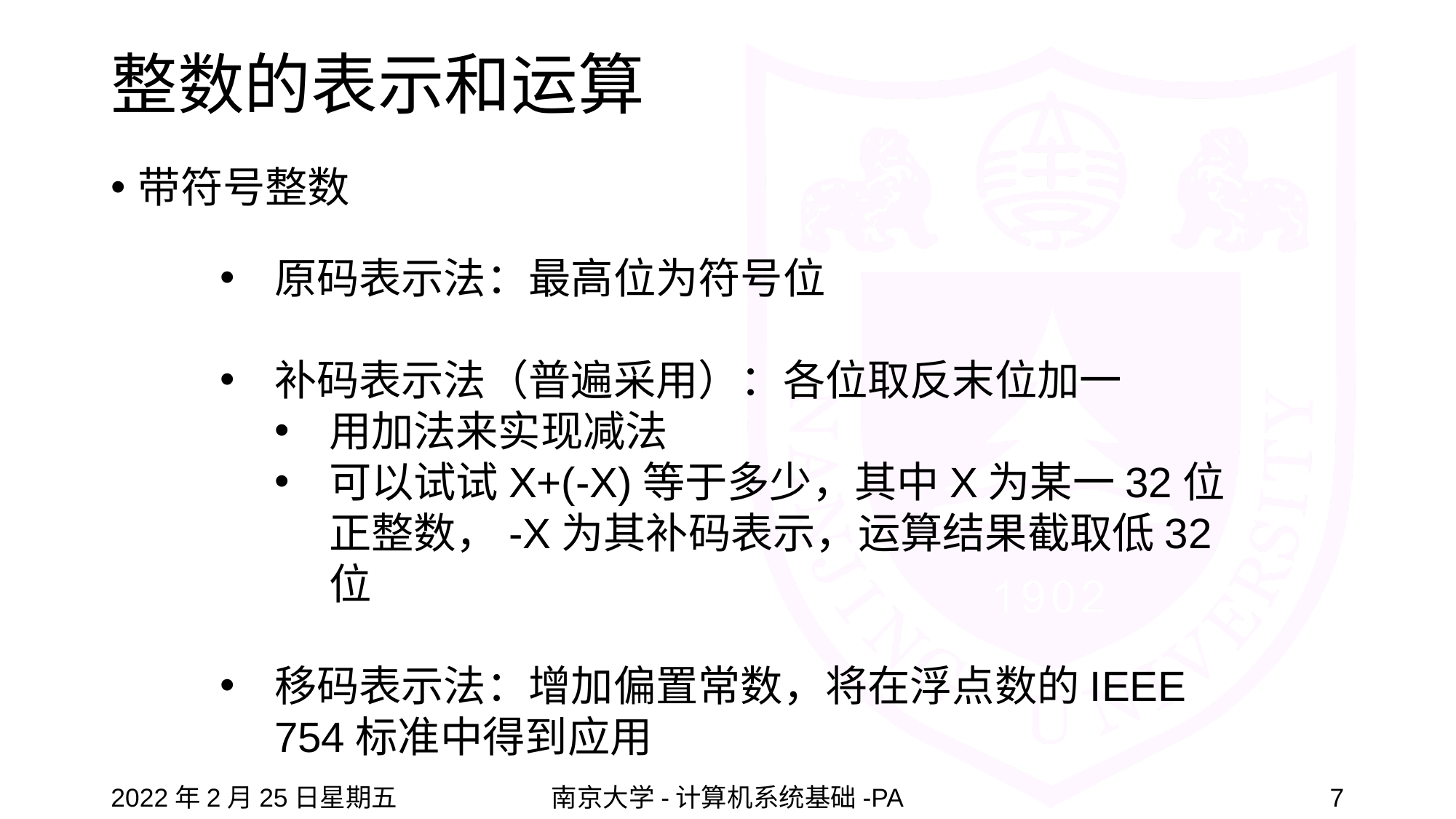

# 整数的表示和运算
带符号整数
原码表示法：最高位为符号位

补码表示法（普遍采用）：各位取反末位加一
用加法来实现减法
可以试试X+(-X)等于多少，其中X为某一32位正整数，-X为其补码表示，运算结果截取低32位

移码表示法：增加偏置常数，将在浮点数的IEEE 754标准中得到应用
2022年2月25日星期五
南京大学-计算机系统基础-PA
7